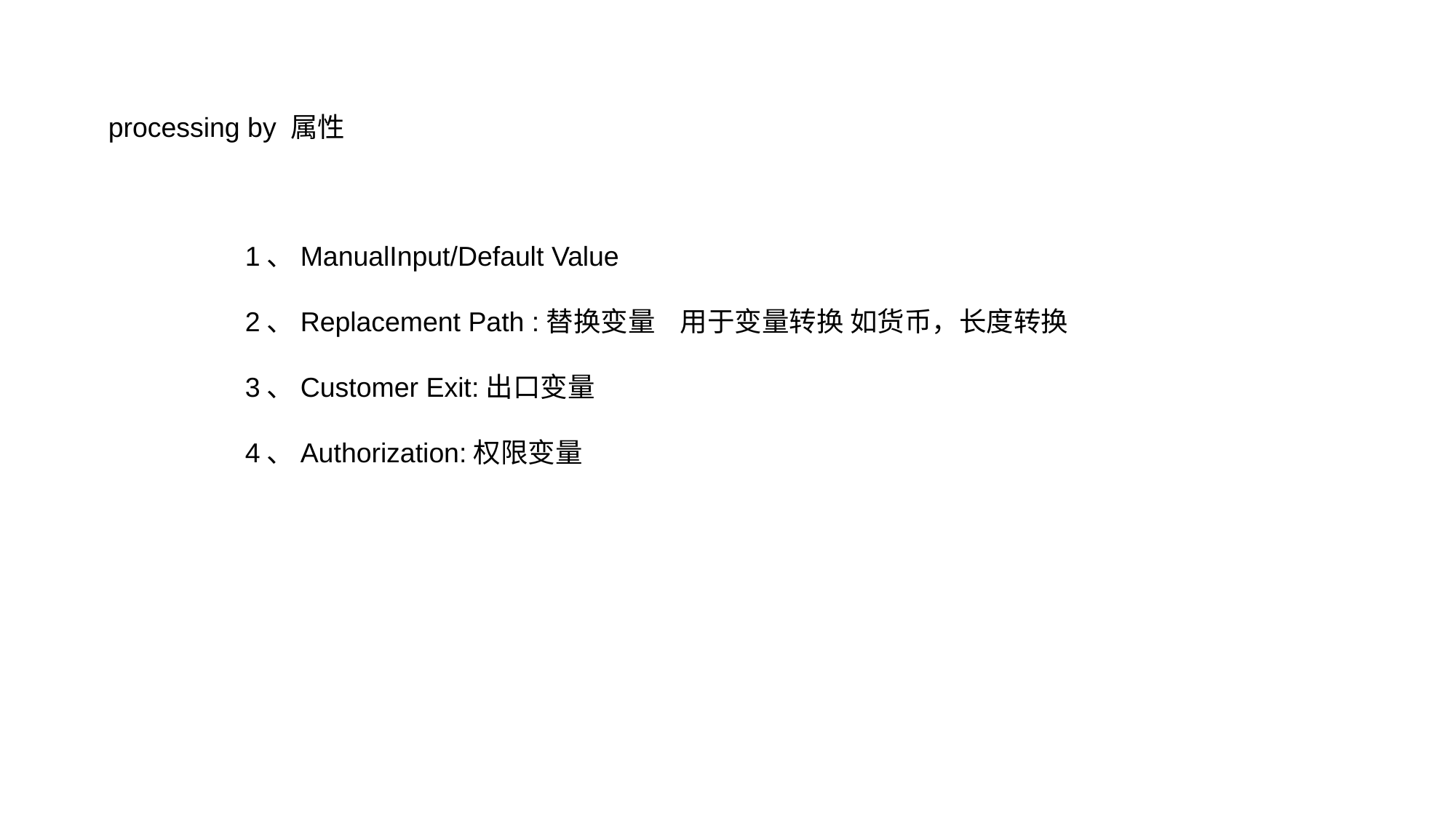

processing by 属性
1、ManualInput/Default Value

2、Replacement Path :替换变量    用于变量转换 如货币，长度转换

3、Customer Exit:出口变量

4、Authorization:权限变量